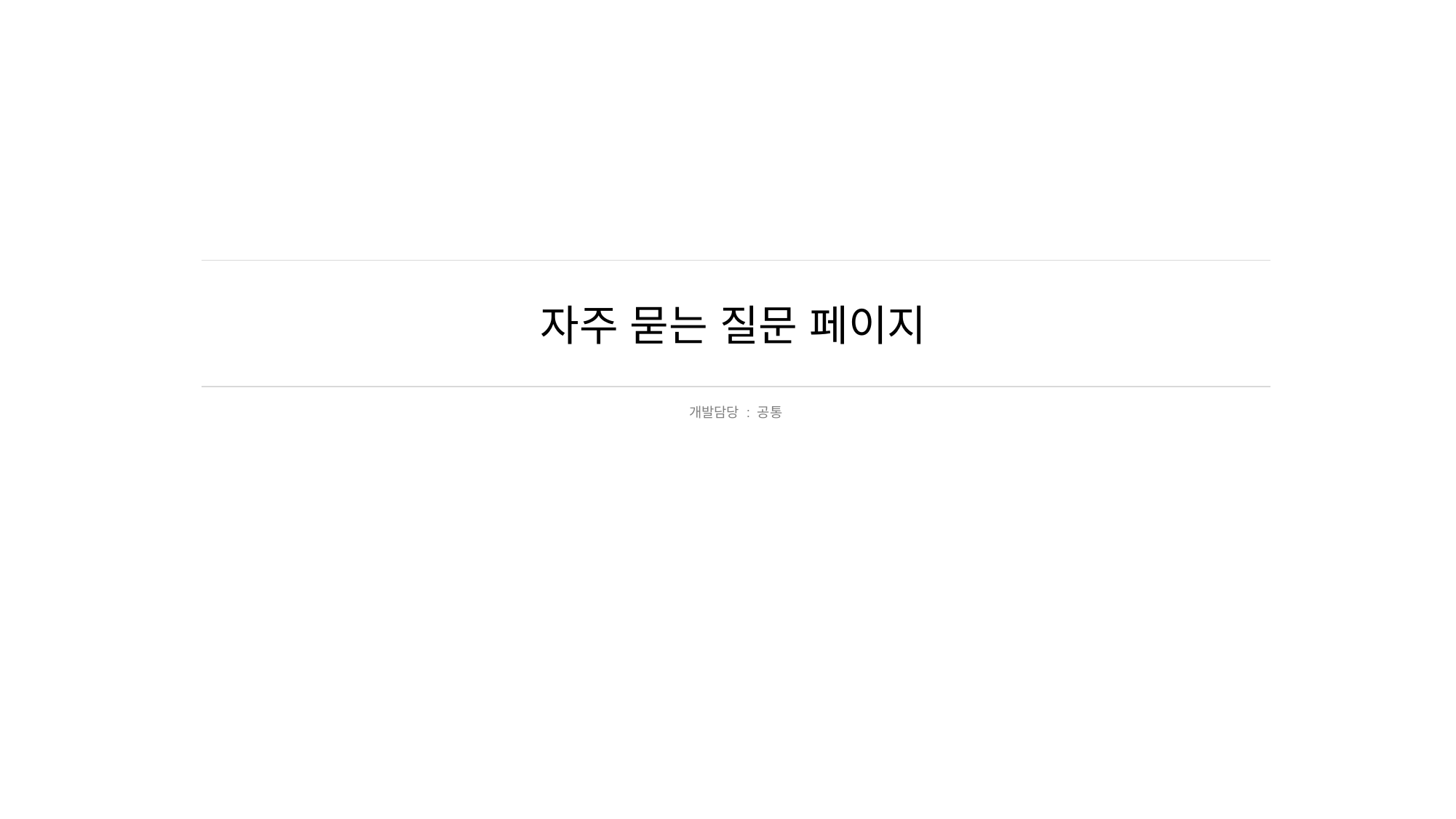

# 자주 묻는 질문 페이지
개발담당 : 공통